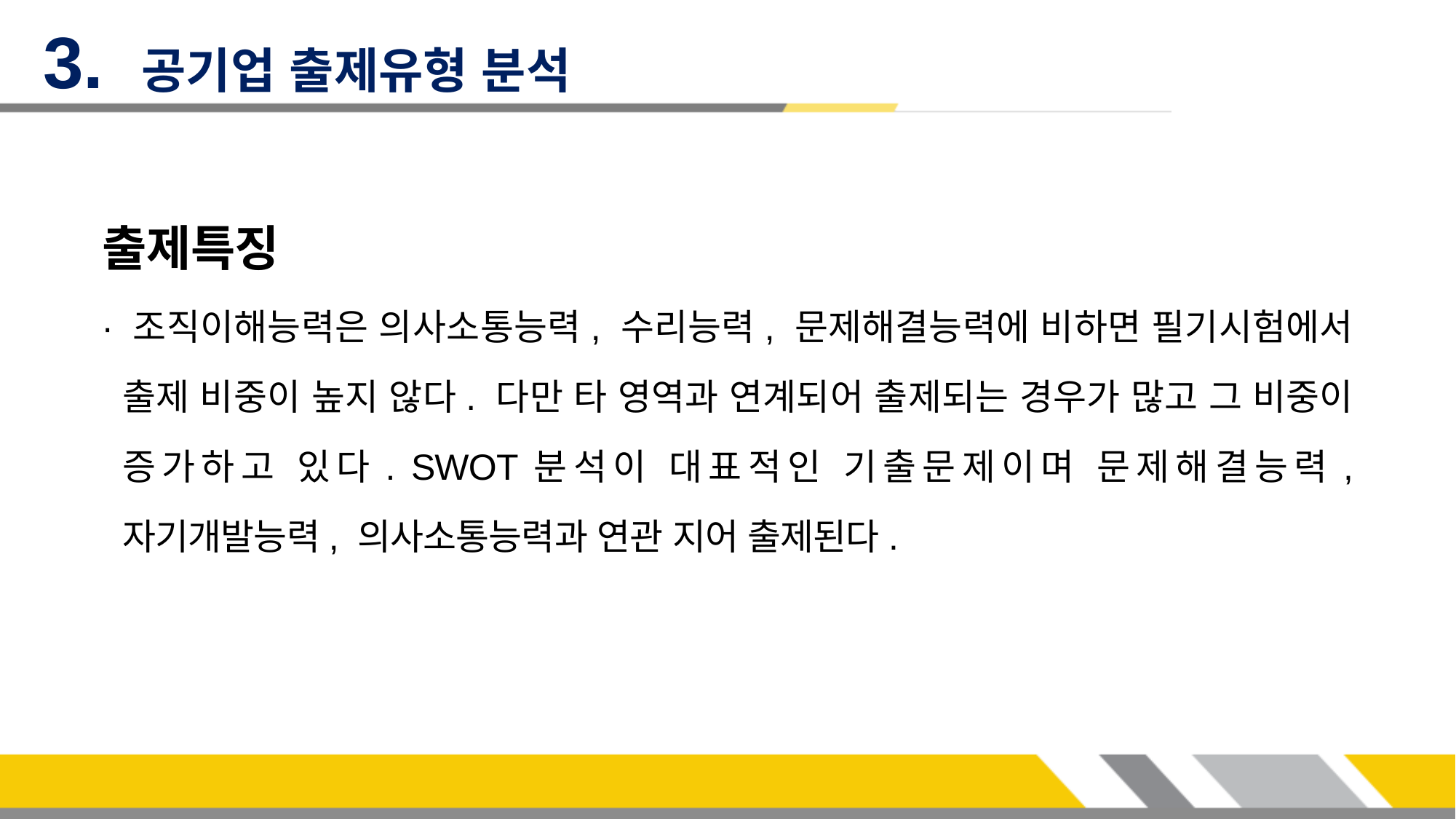

3. 공기업 출제유형 분석
출제특징
∙ 조직이해능력은 의사소통능력, 수리능력, 문제해결능력에 비하면 필기시험에서 출제 비중이 높지 않다. 다만 타 영역과 연계되어 출제되는 경우가 많고 그 비중이 증가하고 있다. SWOT분석이 대표적인 기출문제이며 문제해결능력, 자기개발능력, 의사소통능력과 연관 지어 출제된다.